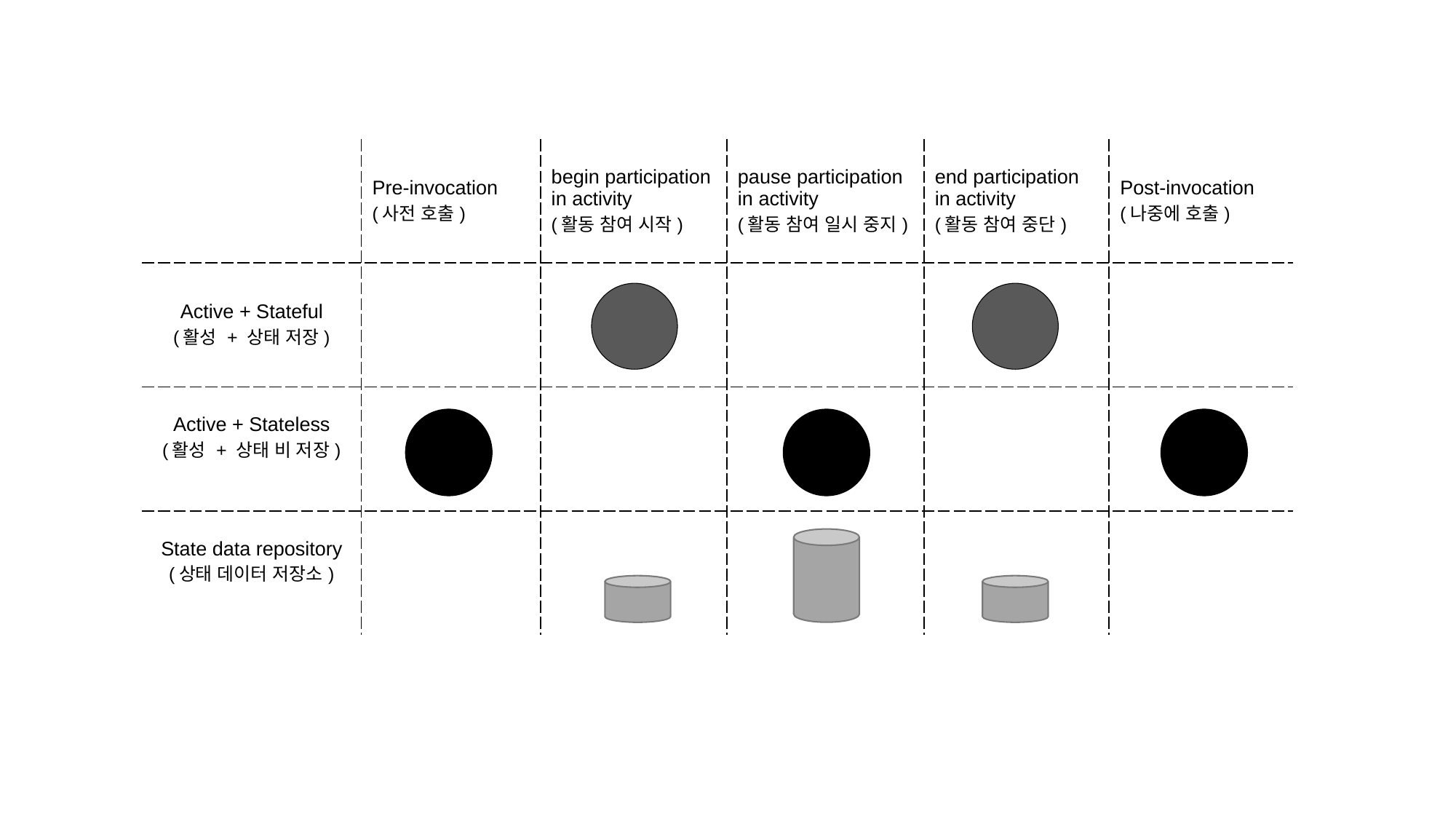

|  | Pre-invocation (사전 호출) | begin participation in activity (활동 참여 시작) | pause participation in activity (활동 참여 일시 중지) | end participation in activity (활동 참여 중단) | Post-invocation (나중에 호출) |
| --- | --- | --- | --- | --- | --- |
| Active + Stateful (활성 + 상태 저장) |  |  |  |  |  |
| Active + Stateless (활성 + 상태 비 저장) |  |  |  |  |  |
| State data repository (상태 데이터 저장소) |  |  |  |  |  |